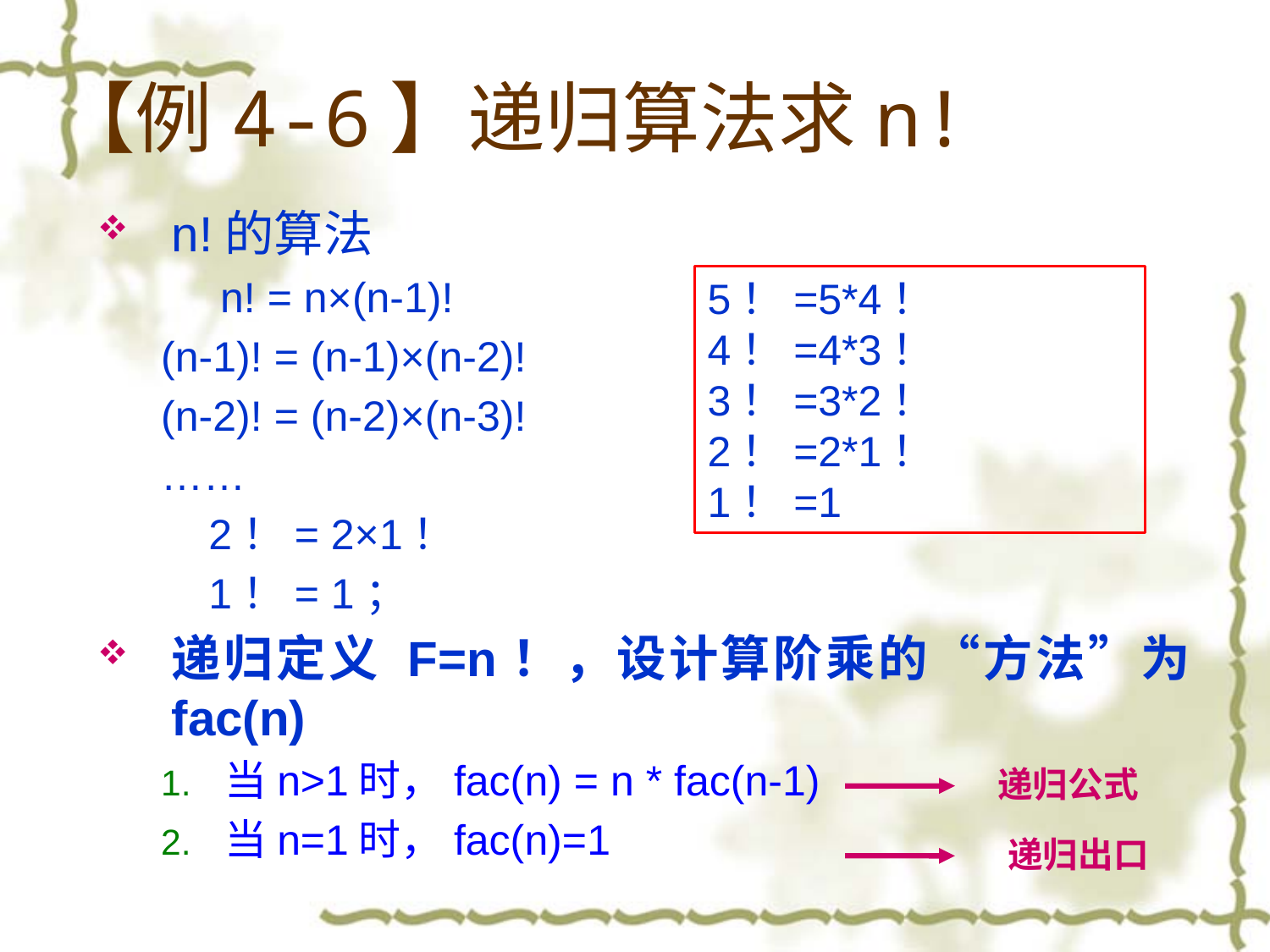

# 【例4-6】递归算法求n!
n!的算法
     n! = n×(n-1)!
(n-1)! = (n-1)×(n-2)!
(n-2)! = (n-2)×(n-3)!
……
    2！= 2×1！
    1！= 1；
递归定义 F=n！，设计算阶乘的“方法”为fac(n)
当n>1时，fac(n) = n * fac(n-1)
当n=1时，fac(n)=1
5！=5*4！
4！=4*3！
3！=3*2！
2！=2*1！
1！=1
递归公式

递归出口